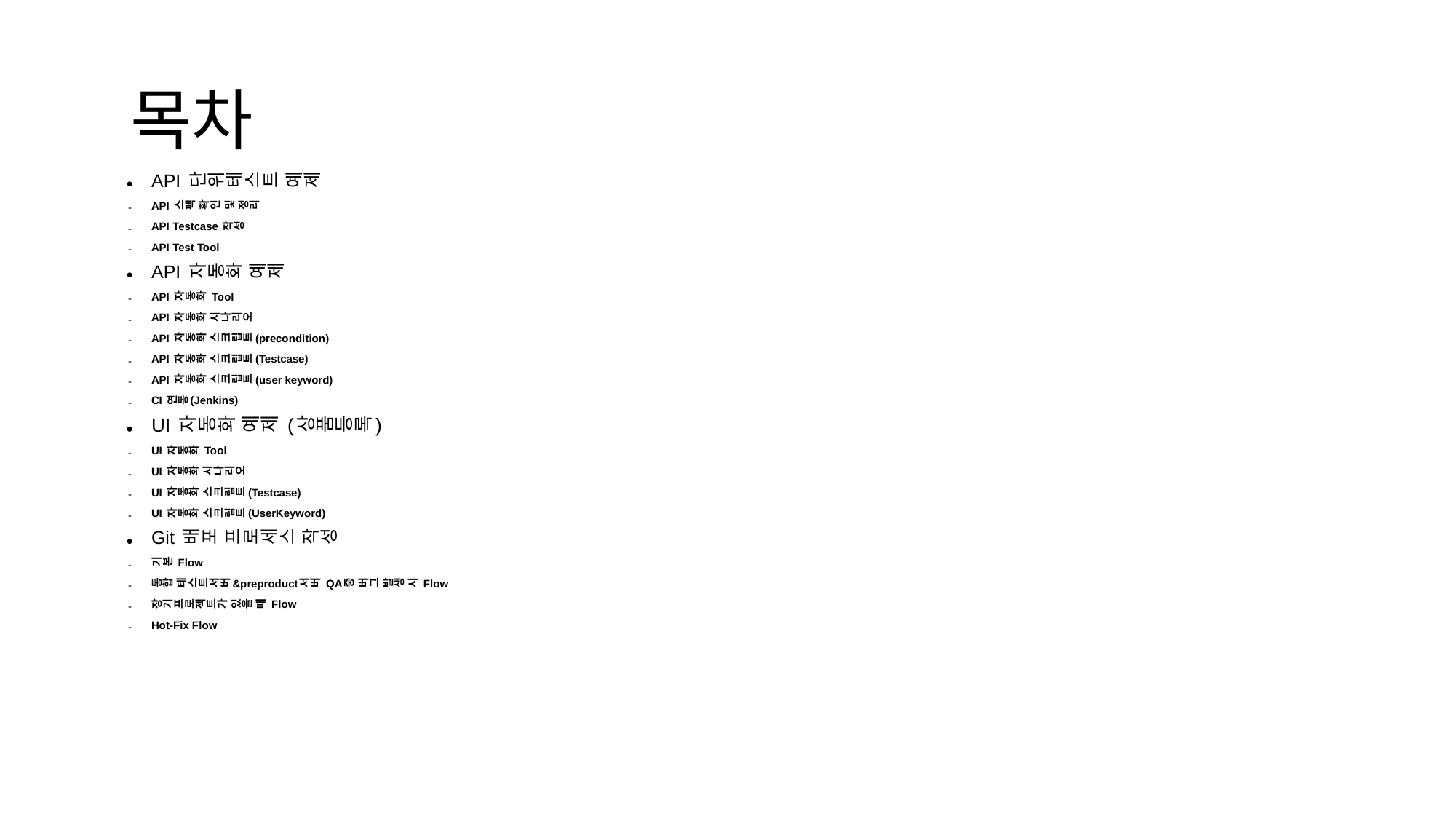

API 단위테스트 예제
API 스펙 확인 및 정리
API Testcase 작성
API Test Tool
API 자동화 예제
API 자동화 Tool
API 자동화 시나리오
API 자동화 스크립트(precondition)
API 자동화 스크립트(Testcase)
API 자동화 스크립트(user keyword)
CI 연동(Jenkins)
UI 자동화 예제 (상품등록)
UI 자동화 Tool
UI 자동화 시나리오
UI 자동화 스크립트(Testcase)
UI 자동화 스크립트(UserKeyword)
Git 배포 프로세스 작성
기본 Flow
통합 테스트서버&preproduct서버 QA중 버그 발생 시 Flow
장기프로젝트가 있을 때 Flow
Hot-Fix Flow

# 목차